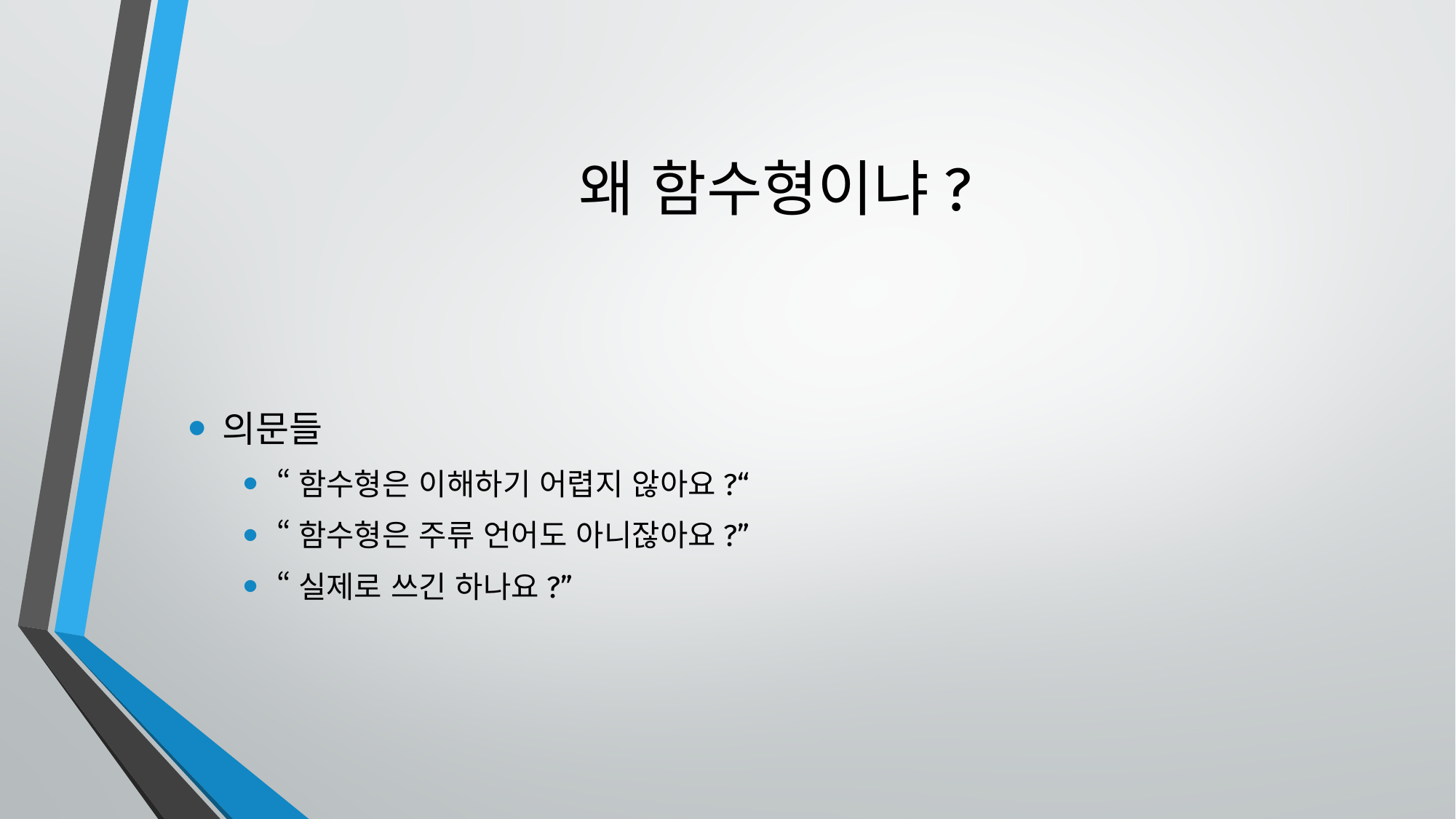

# 왜 함수형이냐?
의문들
“함수형은 이해하기 어렵지 않아요?“
“함수형은 주류 언어도 아니잖아요?”
“실제로 쓰긴 하나요?”